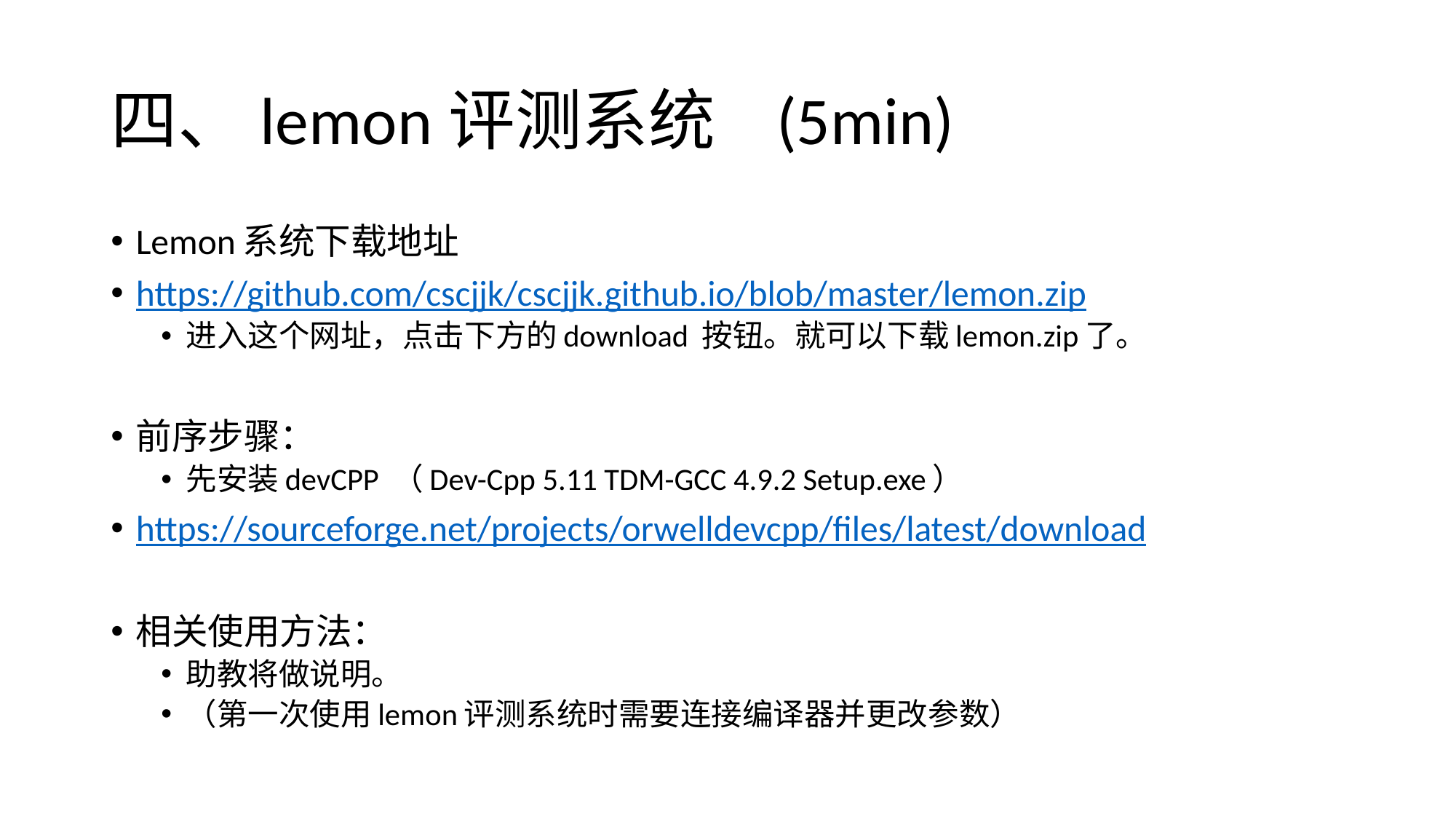

# 四、lemon评测系统   (5min)
Lemon系统下载地址
https://github.com/cscjjk/cscjjk.github.io/blob/master/lemon.zip
进入这个网址，点击下方的download 按钮。就可以下载lemon.zip了。

前序步骤：
先安装devCPP （Dev-Cpp 5.11 TDM-GCC 4.9.2 Setup.exe）
https://sourceforge.net/projects/orwelldevcpp/files/latest/download

相关使用方法：
助教将做说明。
（第一次使用lemon评测系统时需要连接编译器并更改参数）